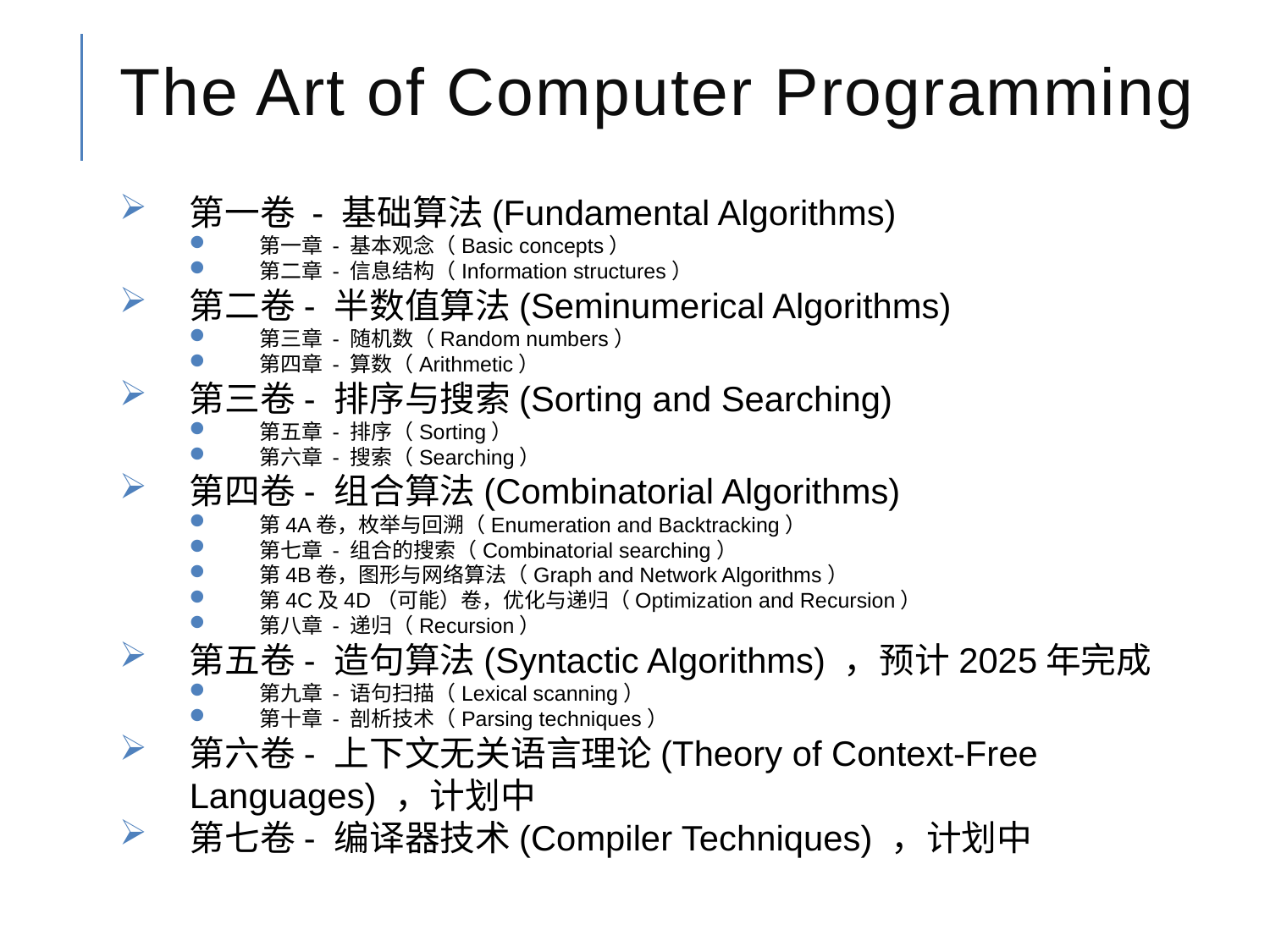

# The Art of Computer Programming
第一卷 - 基础算法(Fundamental Algorithms)
第一章 - 基本观念（Basic concepts）
第二章 - 信息结构（Information structures）
第二卷- 半数值算法(Seminumerical Algorithms)
第三章 - 随机数（Random numbers）
第四章 - 算数（Arithmetic）
第三卷- 排序与搜索(Sorting and Searching)
第五章 - 排序（Sorting）
第六章 - 搜索（Searching）
第四卷- 组合算法(Combinatorial Algorithms)
第4A卷，枚举与回溯（Enumeration and Backtracking）
第七章 - 组合的搜索（Combinatorial searching）
第4B卷，图形与网络算法（Graph and Network Algorithms）
第4C及4D（可能）卷，优化与递归（Optimization and Recursion）
第八章 - 递归（Recursion）
第五卷- 造句算法(Syntactic Algorithms) ，预计2025年完成
第九章 - 语句扫描（Lexical scanning）
第十章 - 剖析技术（Parsing techniques）
第六卷- 上下文无关语言理论(Theory of Context-Free Languages) ，计划中
第七卷- 编译器技术(Compiler Techniques) ，计划中
10